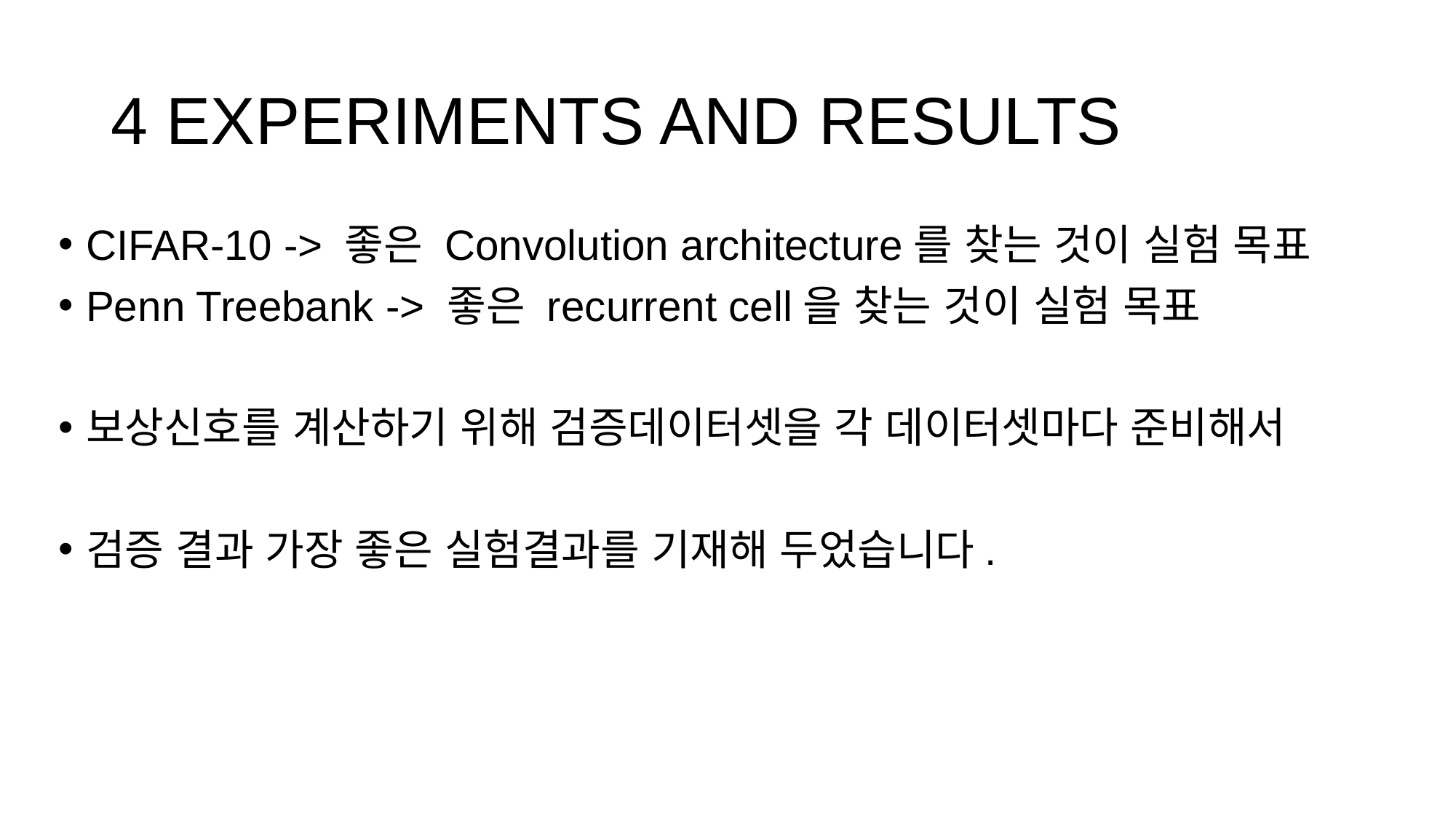

# 4 EXPERIMENTS AND RESULTS
CIFAR-10 -> 좋은 Convolution architecture를 찾는 것이 실험 목표
Penn Treebank -> 좋은 recurrent cell을 찾는 것이 실험 목표

보상신호를 계산하기 위해 검증데이터셋을 각 데이터셋마다 준비해서

검증 결과 가장 좋은 실험결과를 기재해 두었습니다.